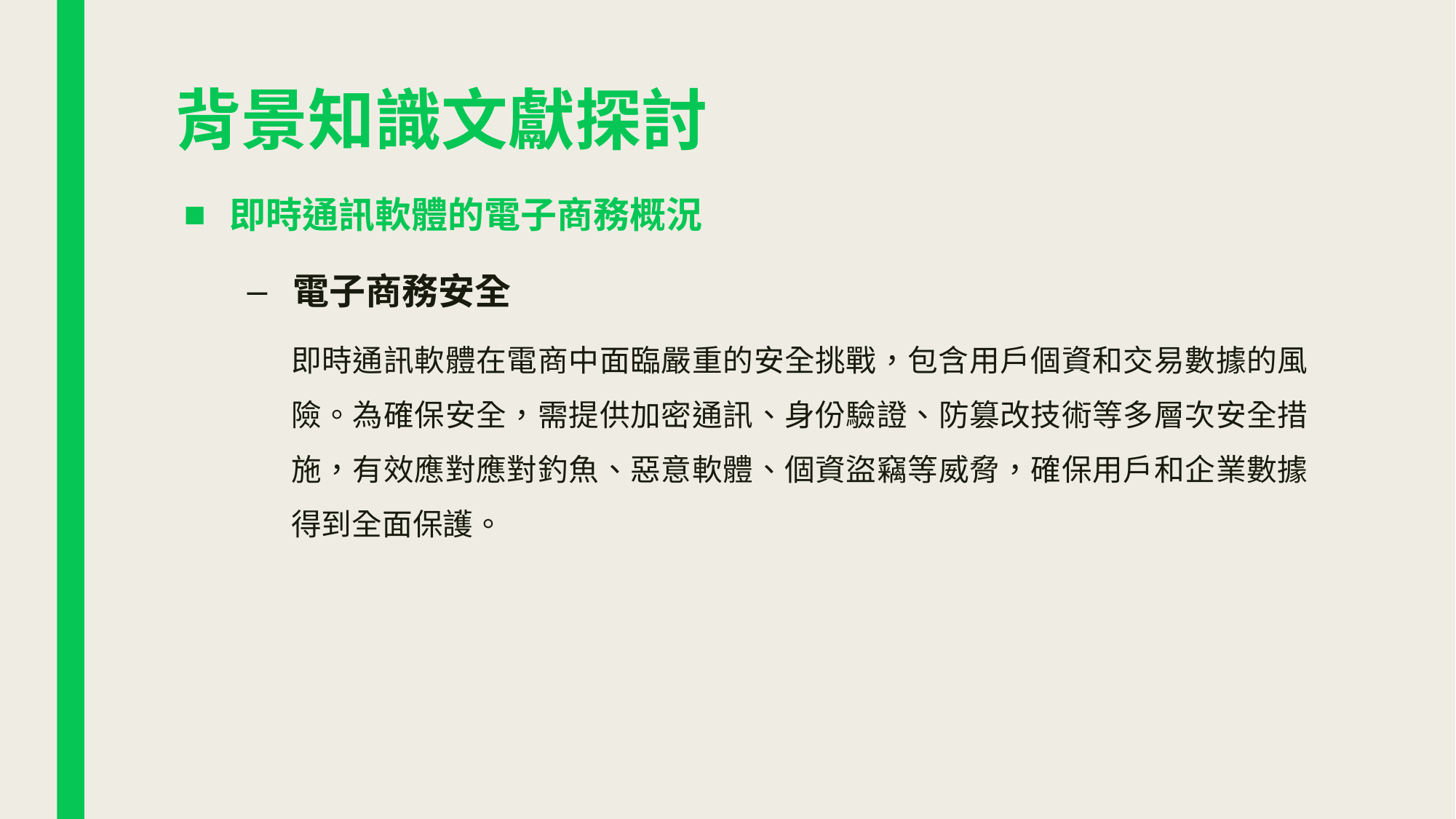

# 背景知識文獻探討
即時通訊軟體的電子商務概況
電子商務安全
即時通訊軟體在電商中面臨嚴重的安全挑戰，包含用戶個資和交易數據的風險。為確保安全，需提供加密通訊、身份驗證、防篡改技術等多層次安全措施，有效應對應對釣魚、惡意軟體、個資盜竊等威脅，確保用戶和企業數據得到全面保護。